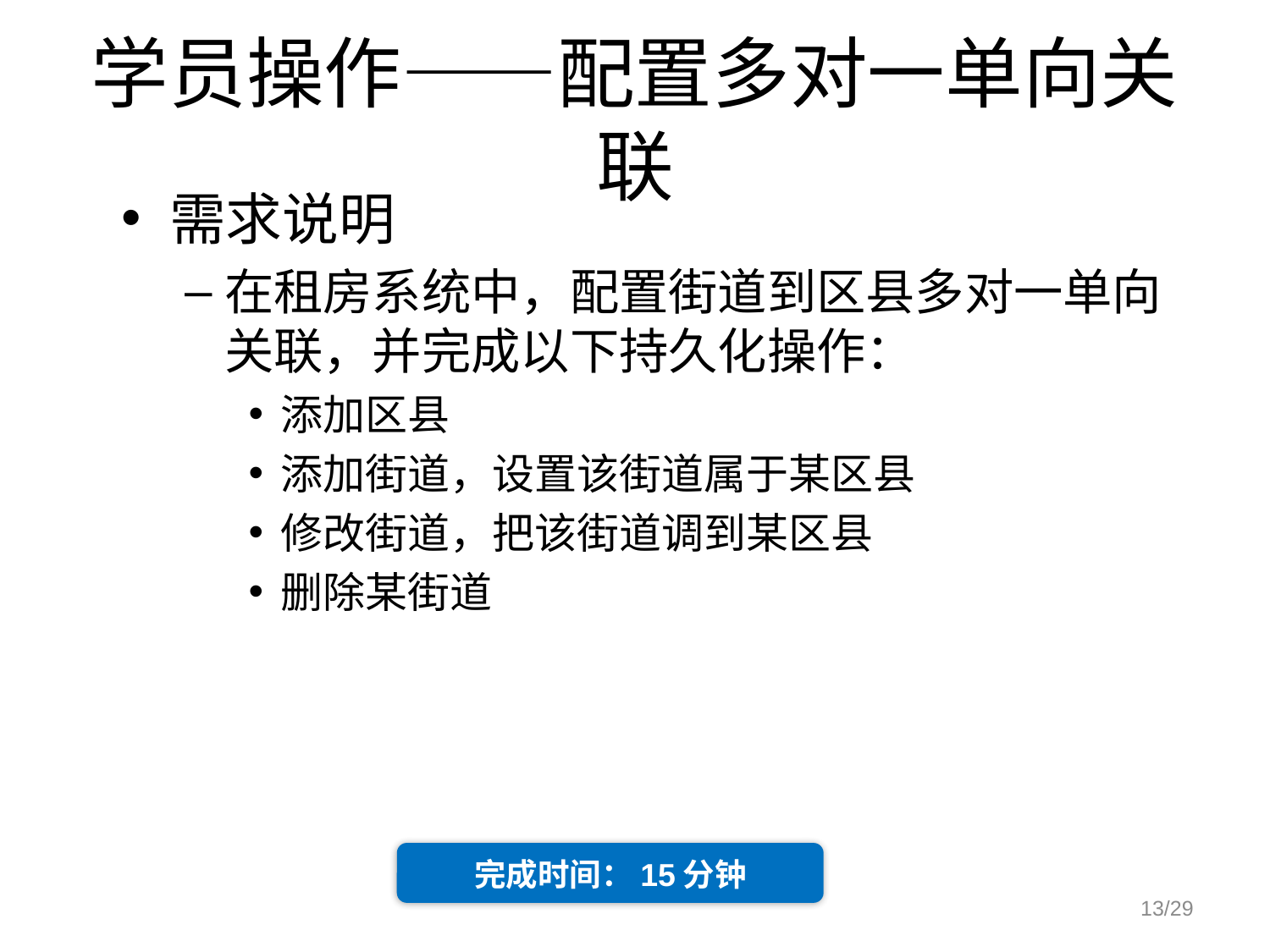

# 学员操作——配置多对一单向关联
需求说明
在租房系统中，配置街道到区县多对一单向关联，并完成以下持久化操作：
添加区县
添加街道，设置该街道属于某区县
修改街道，把该街道调到某区县
删除某街道

完成时间：15分钟
13/29